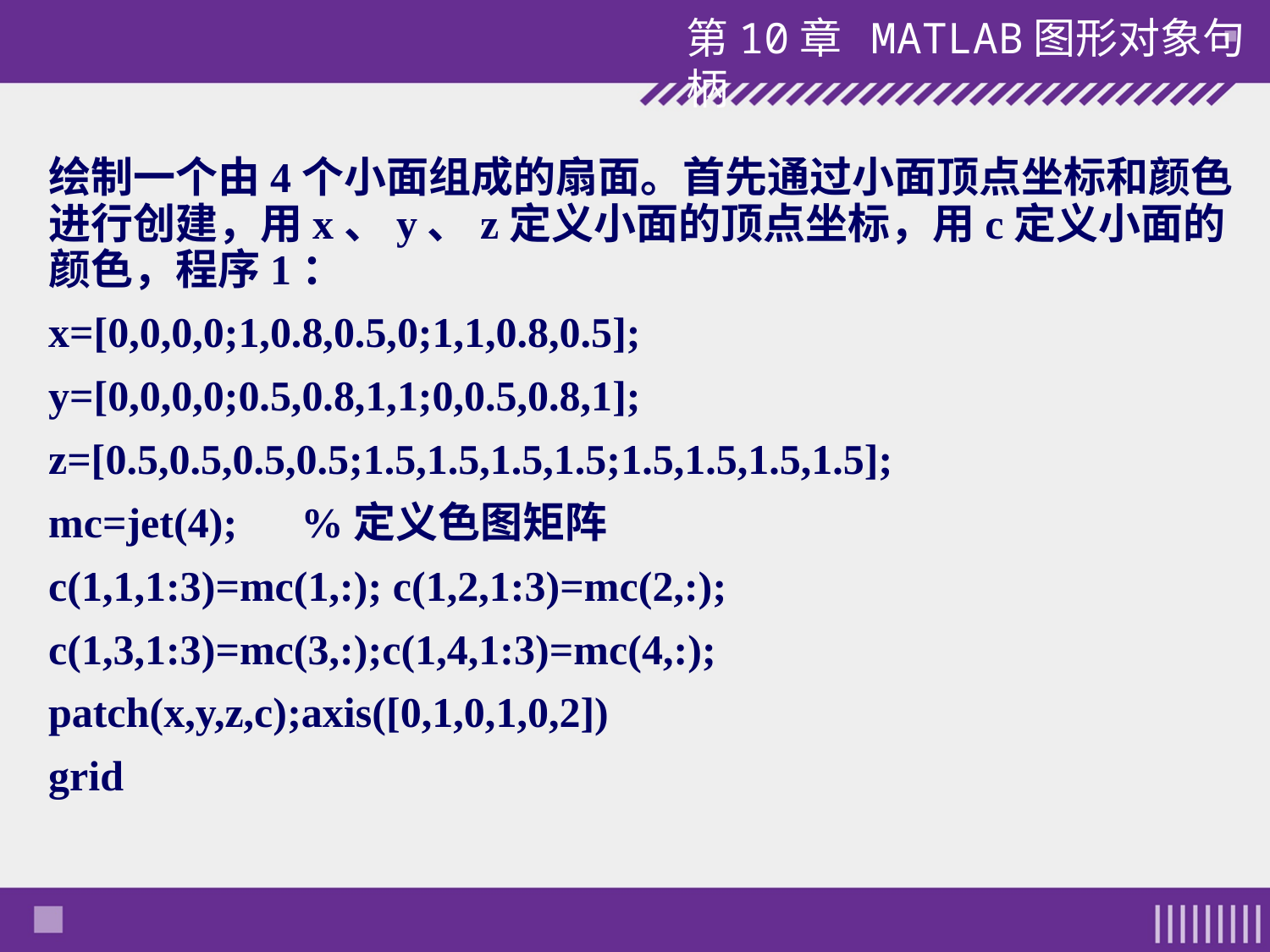

绘制一个由4个小面组成的扇面。首先通过小面顶点坐标和颜色进行创建，用x、y、z定义小面的顶点坐标，用c定义小面的颜色，程序1：
x=[0,0,0,0;1,0.8,0.5,0;1,1,0.8,0.5];
y=[0,0,0,0;0.5,0.8,1,1;0,0.5,0.8,1];
z=[0.5,0.5,0.5,0.5;1.5,1.5,1.5,1.5;1.5,1.5,1.5,1.5];
mc=jet(4);      %定义色图矩阵
c(1,1,1:3)=mc(1,:); c(1,2,1:3)=mc(2,:);
c(1,3,1:3)=mc(3,:);c(1,4,1:3)=mc(4,:);
patch(x,y,z,c);axis([0,1,0,1,0,2])
grid